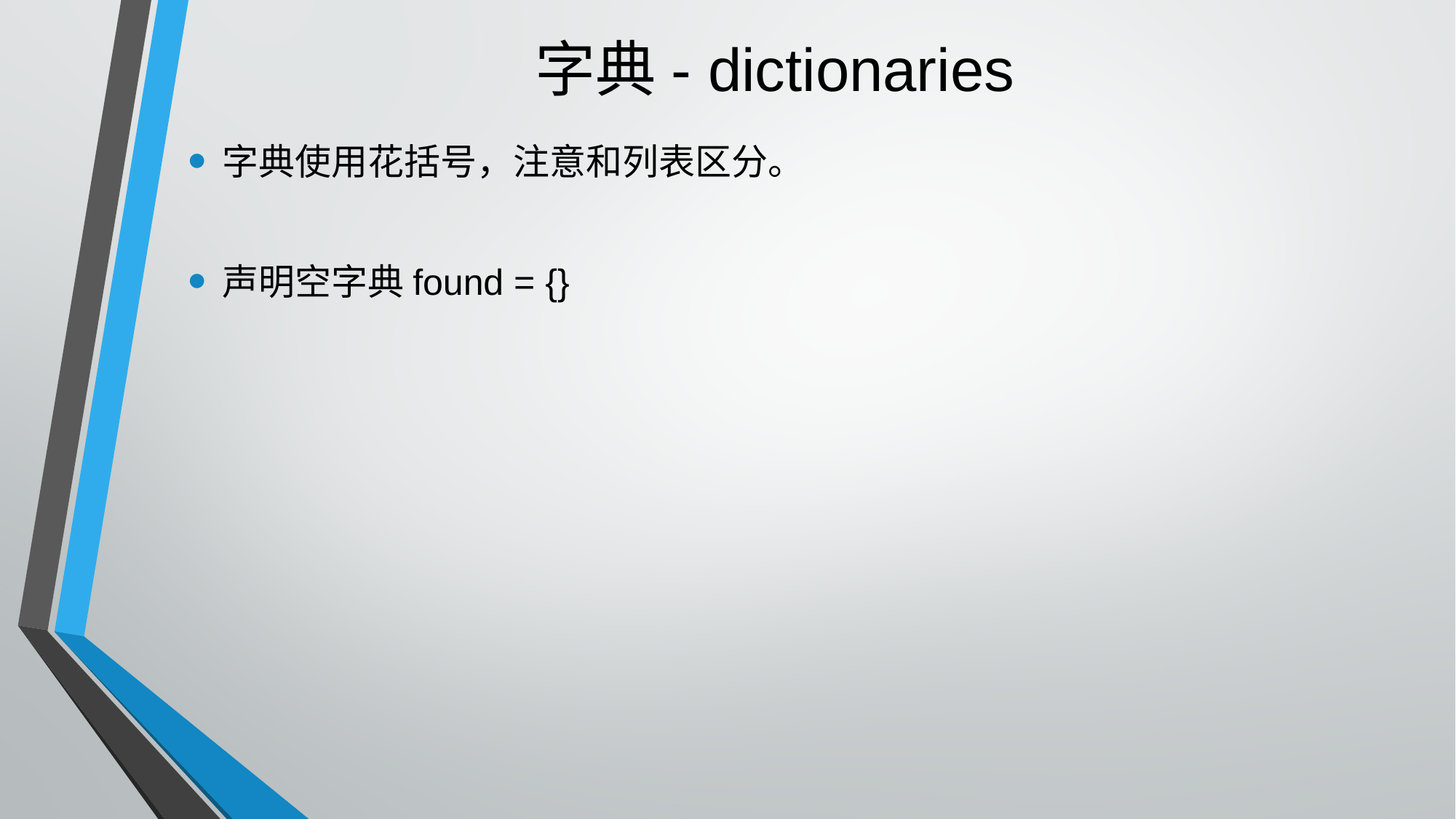

# 字典- dictionaries
字典使用花括号，注意和列表区分。

声明空字典found = {}